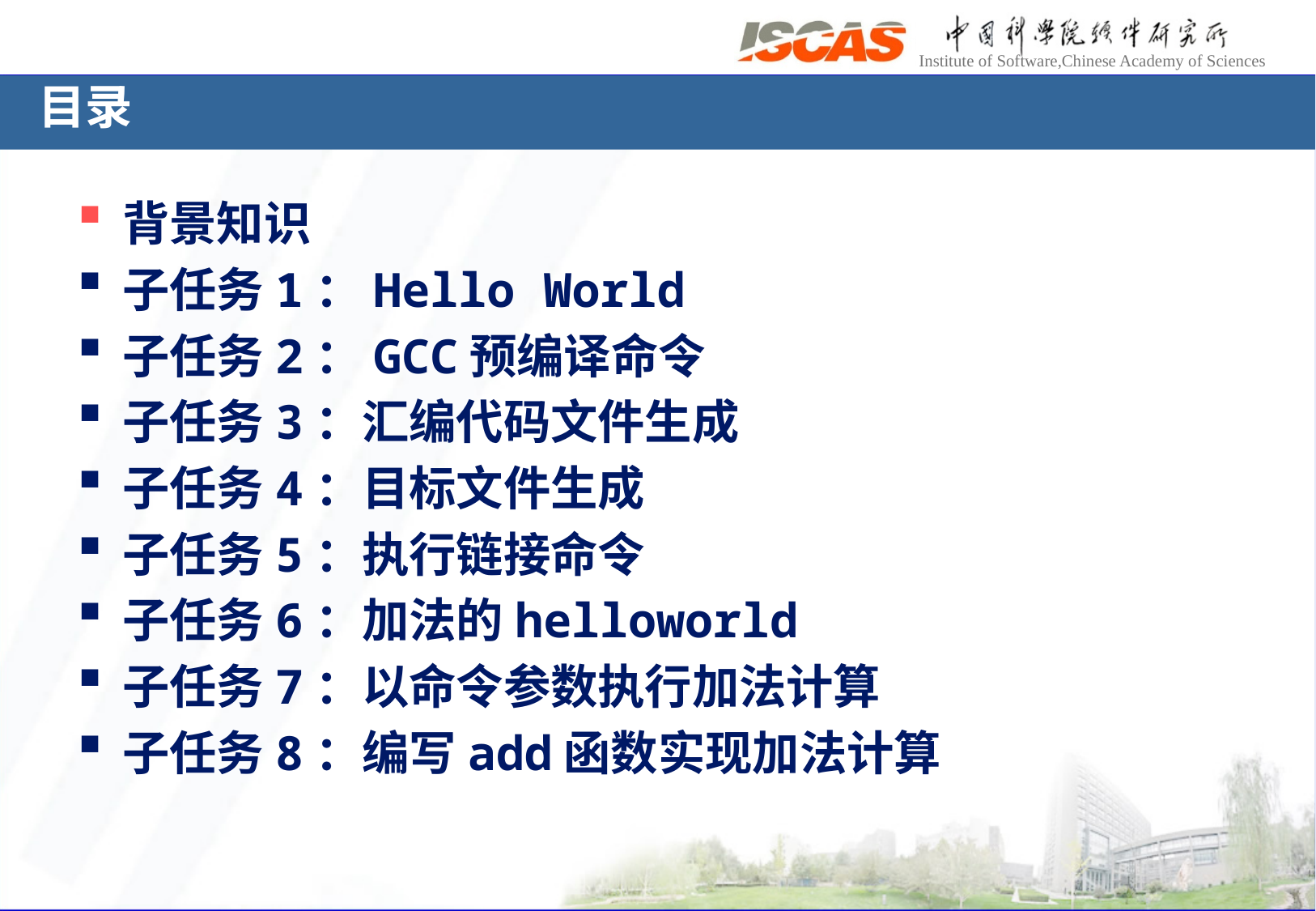

目录
背景知识
子任务1：Hello World
子任务2：GCC预编译命令
子任务3：汇编代码文件生成
子任务4：目标文件生成
子任务5：执行链接命令
子任务6：加法的helloworld
子任务7：以命令参数执行加法计算
子任务8：编写add函数实现加法计算